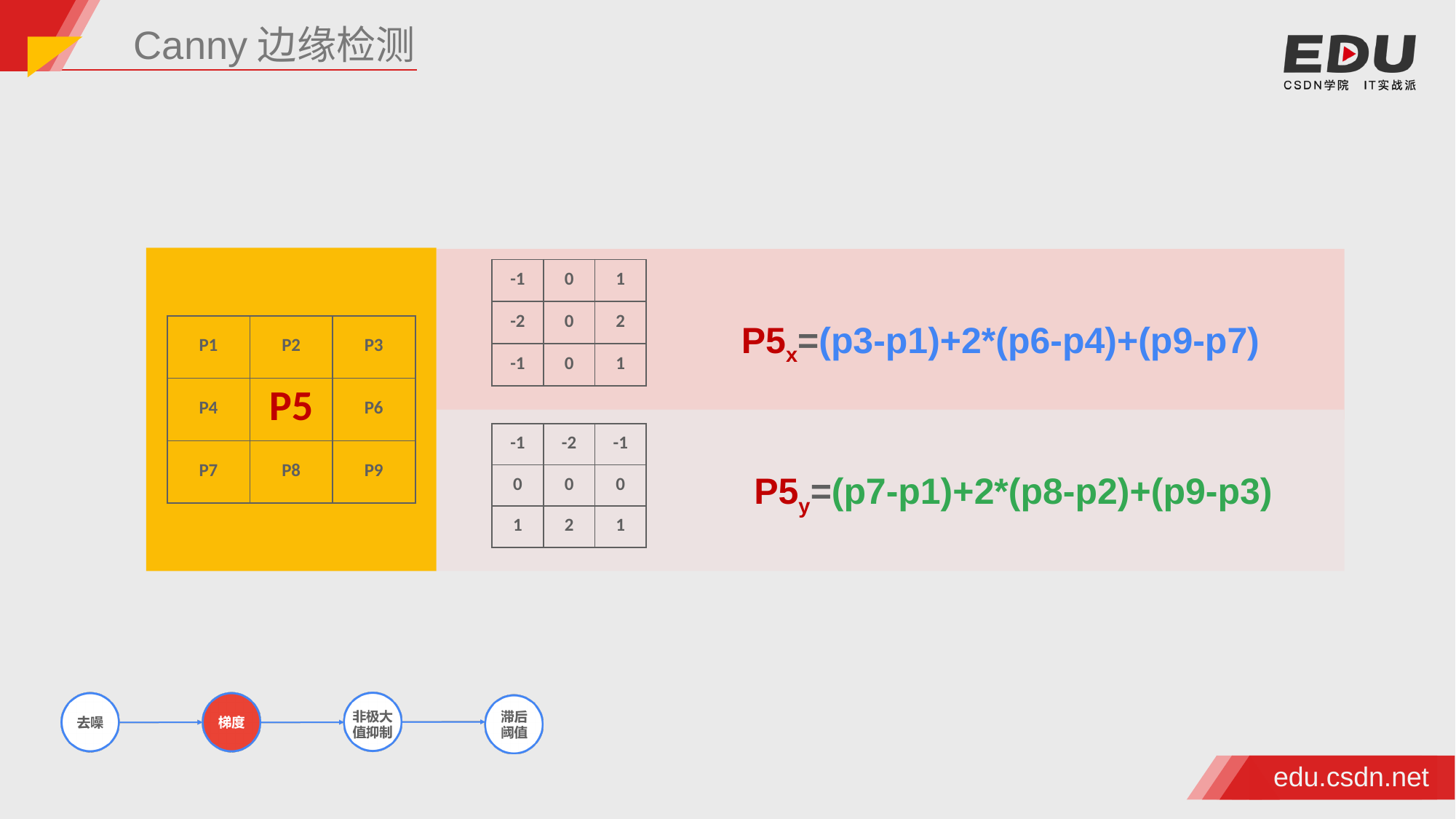

Canny边缘检测

| -1 | 0 | 1 |
| --- | --- | --- |
| -2 | 0 | 2 |
| -1 | 0 | 1 |
P5x=(p3-p1)+2*(p6-p4)+(p9-p7)
| P1 | P2 | P3 |
| --- | --- | --- |
| P4 | P5 | P6 |
| P7 | P8 | P9 |

| -1 | -2 | -1 |
| --- | --- | --- |
| 0 | 0 | 0 |
| 1 | 2 | 1 |
P5y=(p7-p1)+2*(p8-p2)+(p9-p3)